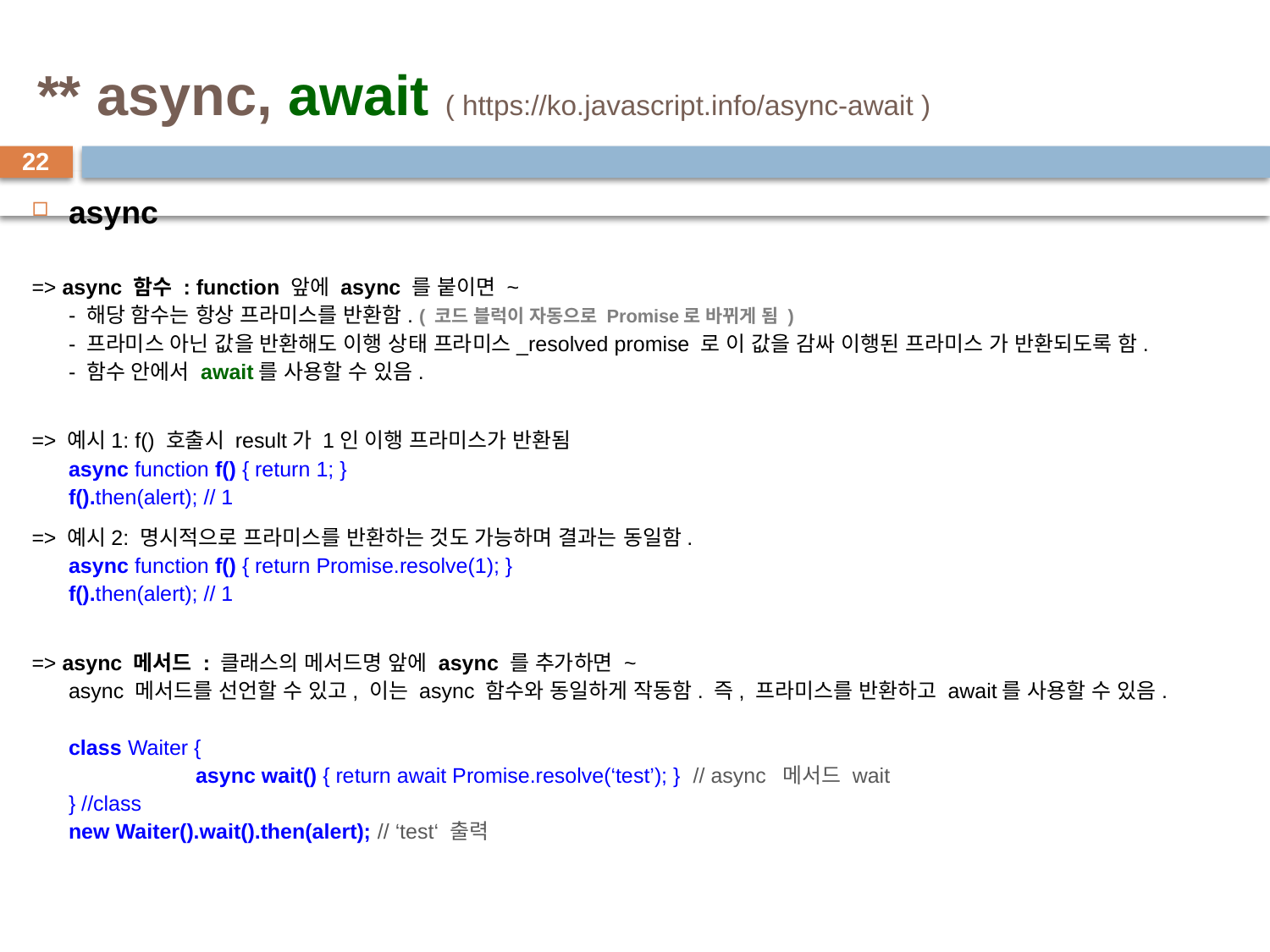

# ** async, await ( https://ko.javascript.info/async-await )
22
async
=> async 함수 : function 앞에 async 를 붙이면 ~
- 해당 함수는 항상 프라미스를 반환함. ( 코드 블럭이 자동으로 Promise로 바뀌게 됨 )
- 프라미스 아닌 값을 반환해도 이행 상태 프라미스_resolved promise 로 이 값을 감싸 이행된 프라미스 가 반환되도록 함.
- 함수 안에서 await를 사용할 수 있음.
=> 예시1: f() 호출시 result가 1인 이행 프라미스가 반환됨
async function f() { return 1; }
f().then(alert); // 1
=> 예시2: 명시적으로 프라미스를 반환하는 것도 가능하며 결과는 동일함.
async function f() { return Promise.resolve(1); }
f().then(alert); // 1
=> async 메서드 : 클래스의 메서드명 앞에 async 를 추가하면 ~
async 메서드를 선언할 수 있고, 이는 async 함수와 동일하게 작동함. 즉, 프라미스를 반환하고 await를 사용할 수 있음.
class Waiter {
	async wait() { return await Promise.resolve(‘test’); }  // async  메서드 wait
} //class
new Waiter().wait().then(alert); // ‘test‘ 출력